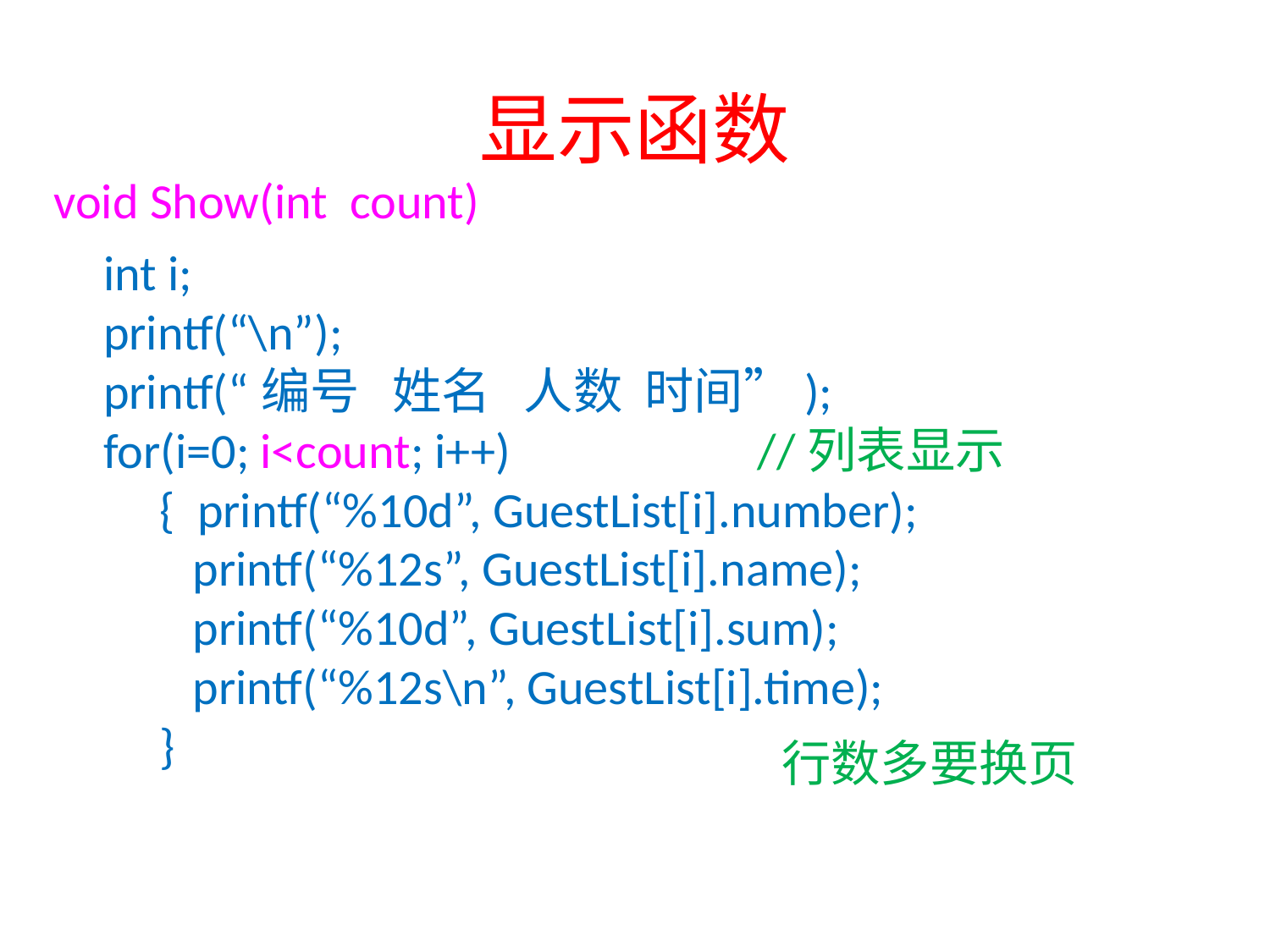

# 显示函数
void Show(int  count)
int i;
printf(“\n”);
printf(“编号   姓名   人数  时间”);
for(i=0; i<count; i++)                      //列表显示
     {  printf(“%10d”, GuestList[i].number);
        printf(“%12s”, GuestList[i].name);
        printf(“%10d”, GuestList[i].sum);
        printf(“%12s\n”, GuestList[i].time);
     }
行数多要换页
10